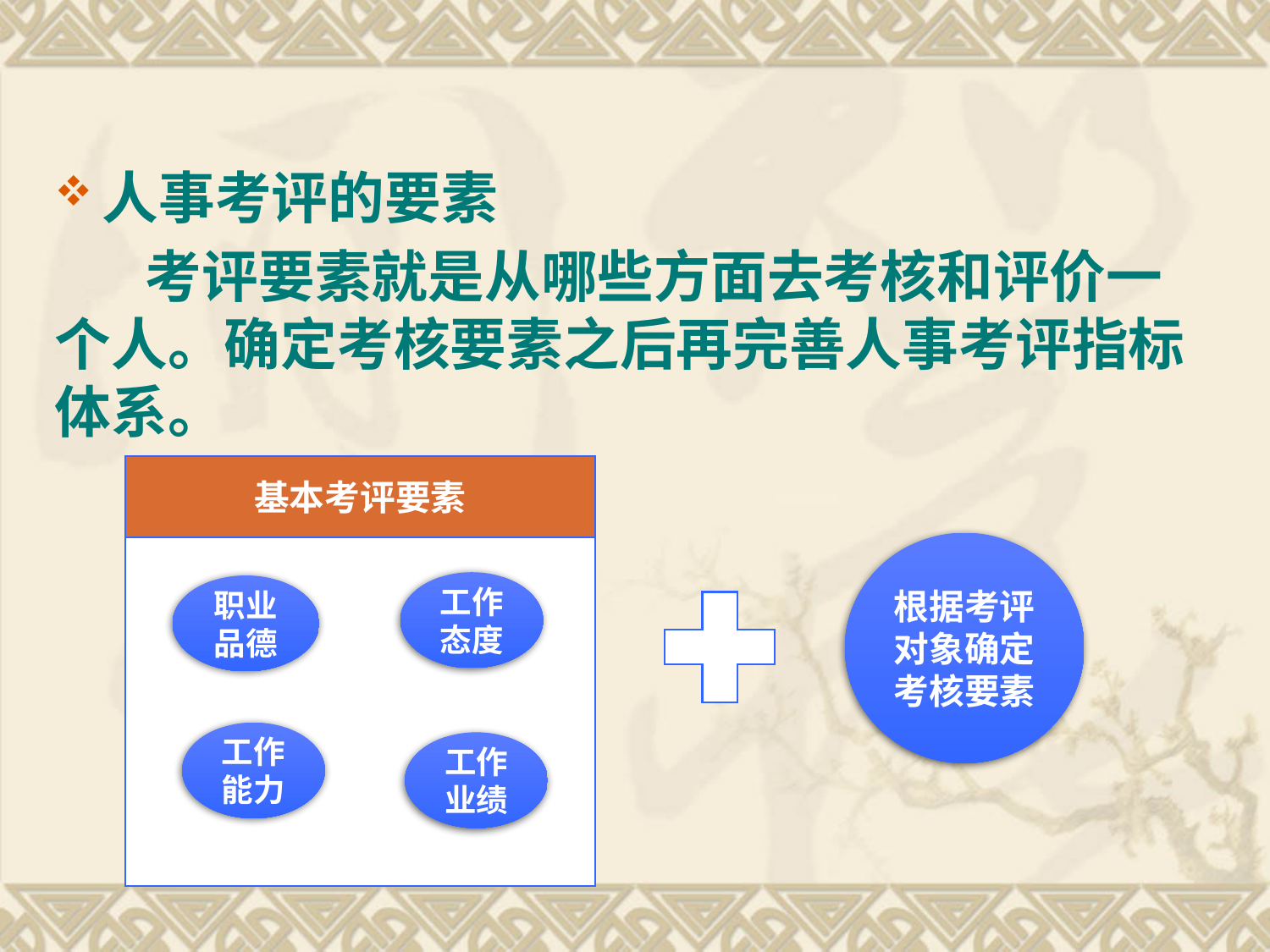

人事考评的要素
      考评要素就是从哪些方面去考核和评价一个人。确定考核要素之后再完善人事考评指标体系。

基本考评要素

工作态度
职业品德
工作能力
工作业绩
根据考评对象确定考核要素